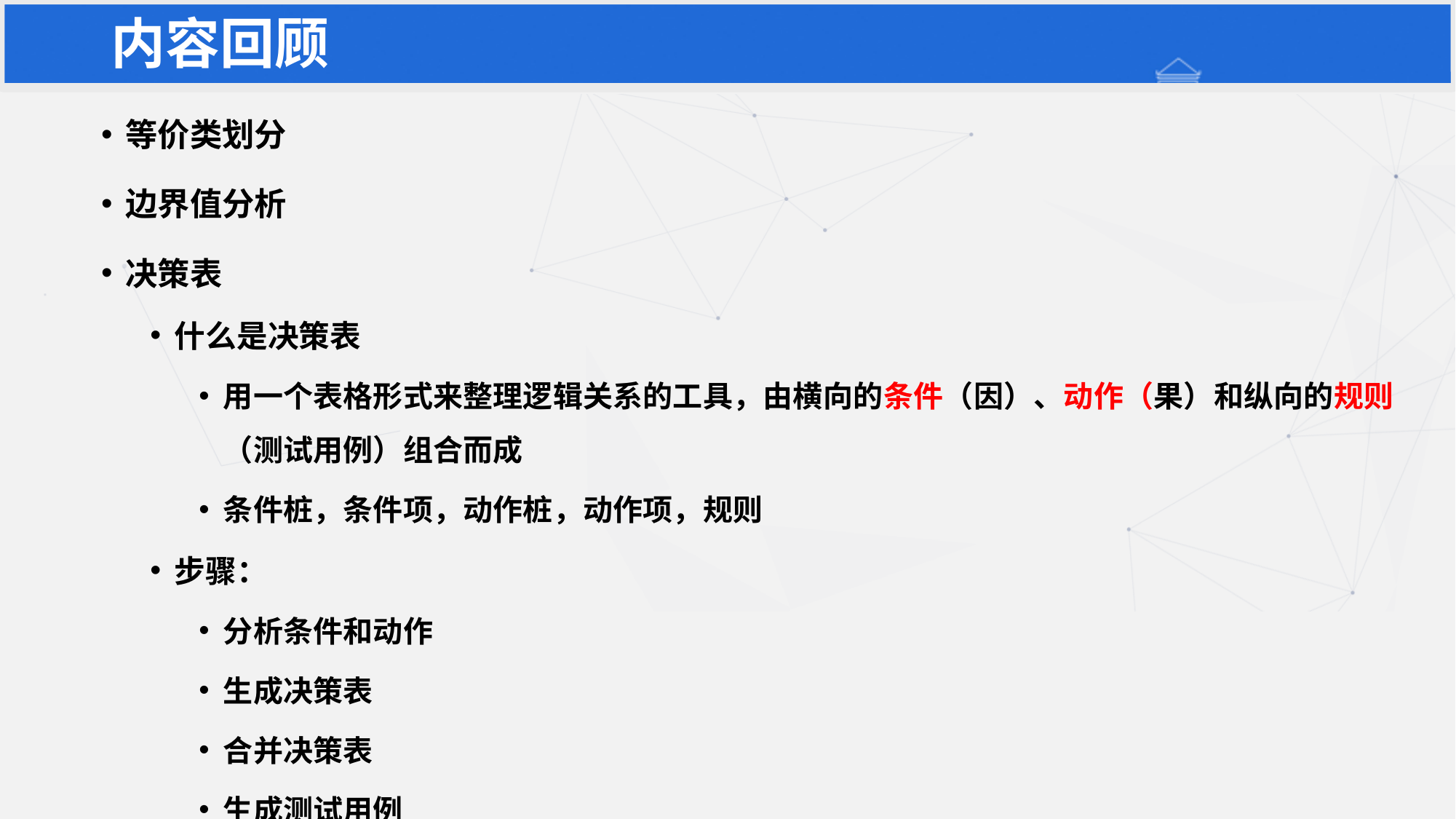

# 内容回顾
等价类划分
边界值分析
决策表
什么是决策表
用一个表格形式来整理逻辑关系的工具，由横向的条件（因）、动作（果）和纵向的规则（测试用例）组合而成
条件桩，条件项，动作桩，动作项，规则
步骤：
分析条件和动作
生成决策表
合并决策表
生成测试用例